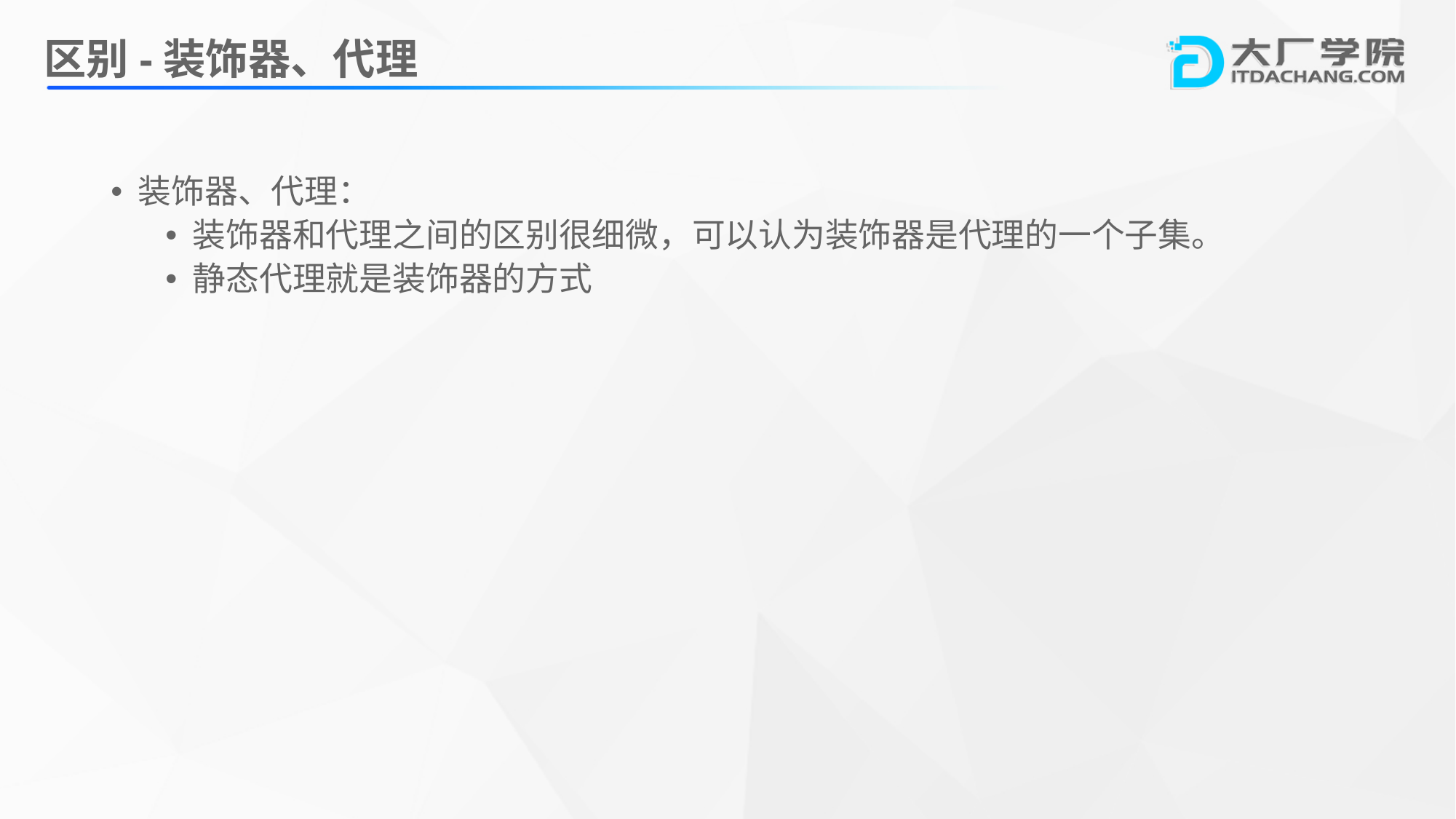

# 区别-装饰器、代理
装饰器、代理：
装饰器和代理之间的区别很细微，可以认为装饰器是代理的一个子集。
静态代理就是装饰器的方式